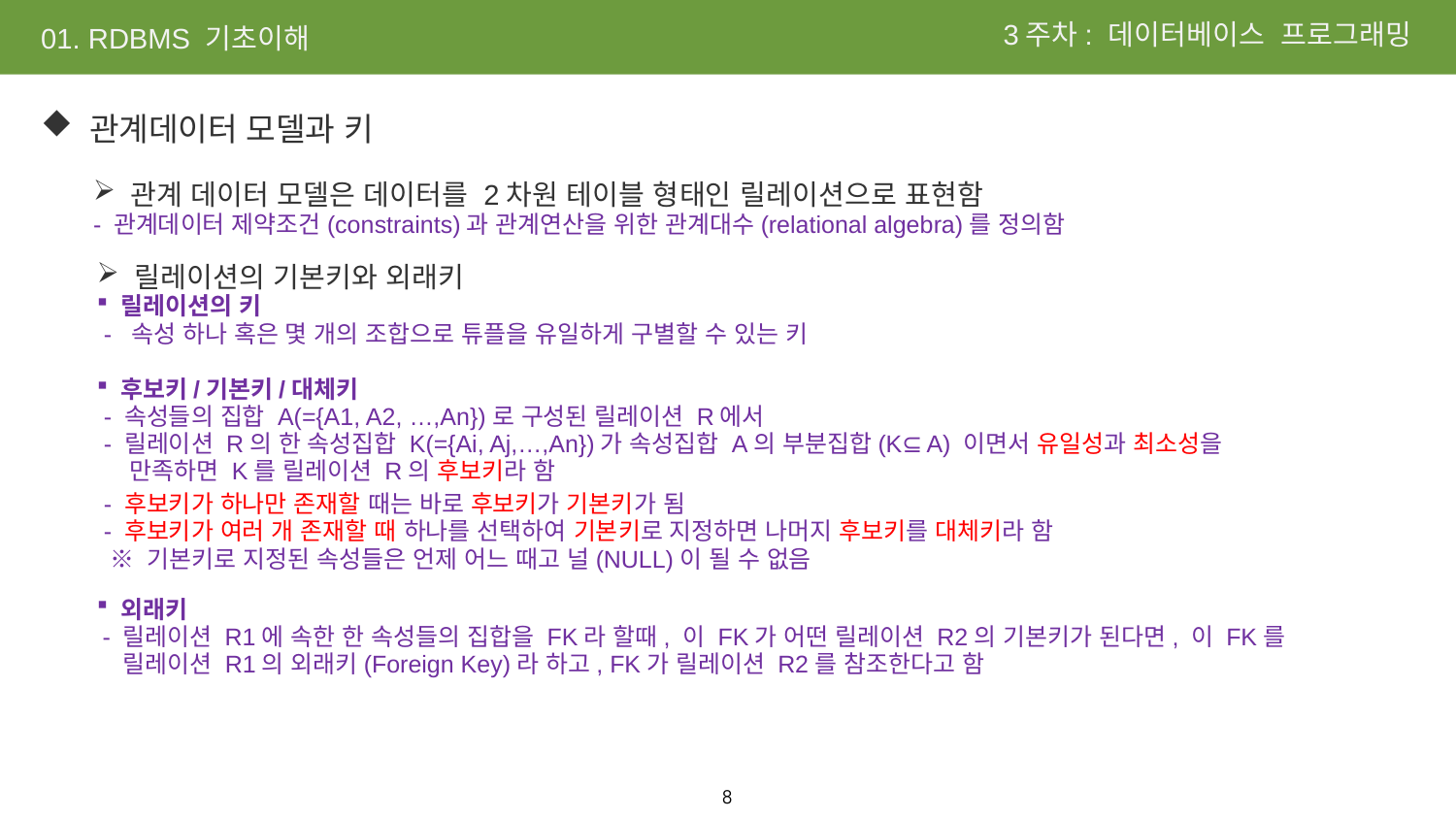

3주차: 데이터베이스  프로그래밍
01. RDBMS 기초이해
 관계데이터 모델과 키
 관계 데이터 모델은 데이터를 2차원 테이블 형태인 릴레이션으로 표현함
- 관계데이터 제약조건(constraints)과 관계연산을 위한 관계대수(relational algebra)를 정의함
 릴레이션의 기본키와 외래키
 릴레이션의 키
 -  속성 하나 혹은 몇 개의 조합으로 튜플을 유일하게 구별할 수 있는 키

 후보키/기본키/대체키
 - 속성들의 집합 A(={A1, A2, …,An})로 구성된 릴레이션 R에서
 - 릴레이션 R의 한 속성집합 K(={Ai, Aj,…,An})가 속성집합 A의 부분집합(K⊆A) 이면서 유일성과 최소성을
    만족하면 K를 릴레이션 R의 후보키라 함
 - 후보키가 하나만 존재할 때는 바로 후보키가 기본키가 됨
 - 후보키가 여러 개 존재할 때 하나를 선택하여 기본키로 지정하면 나머지 후보키를 대체키라 함
  ※ 기본키로 지정된 속성들은 언제 어느 때고 널(NULL)이 될 수 없음

 외래키
 - 릴레이션 R1에 속한 한 속성들의 집합을 FK라 할때, 이 FK가 어떤 릴레이션 R2의 기본키가 된다면, 이 FK를
   릴레이션 R1의 외래키(Foreign Key)라 하고, FK가 릴레이션 R2를 참조한다고 함

8